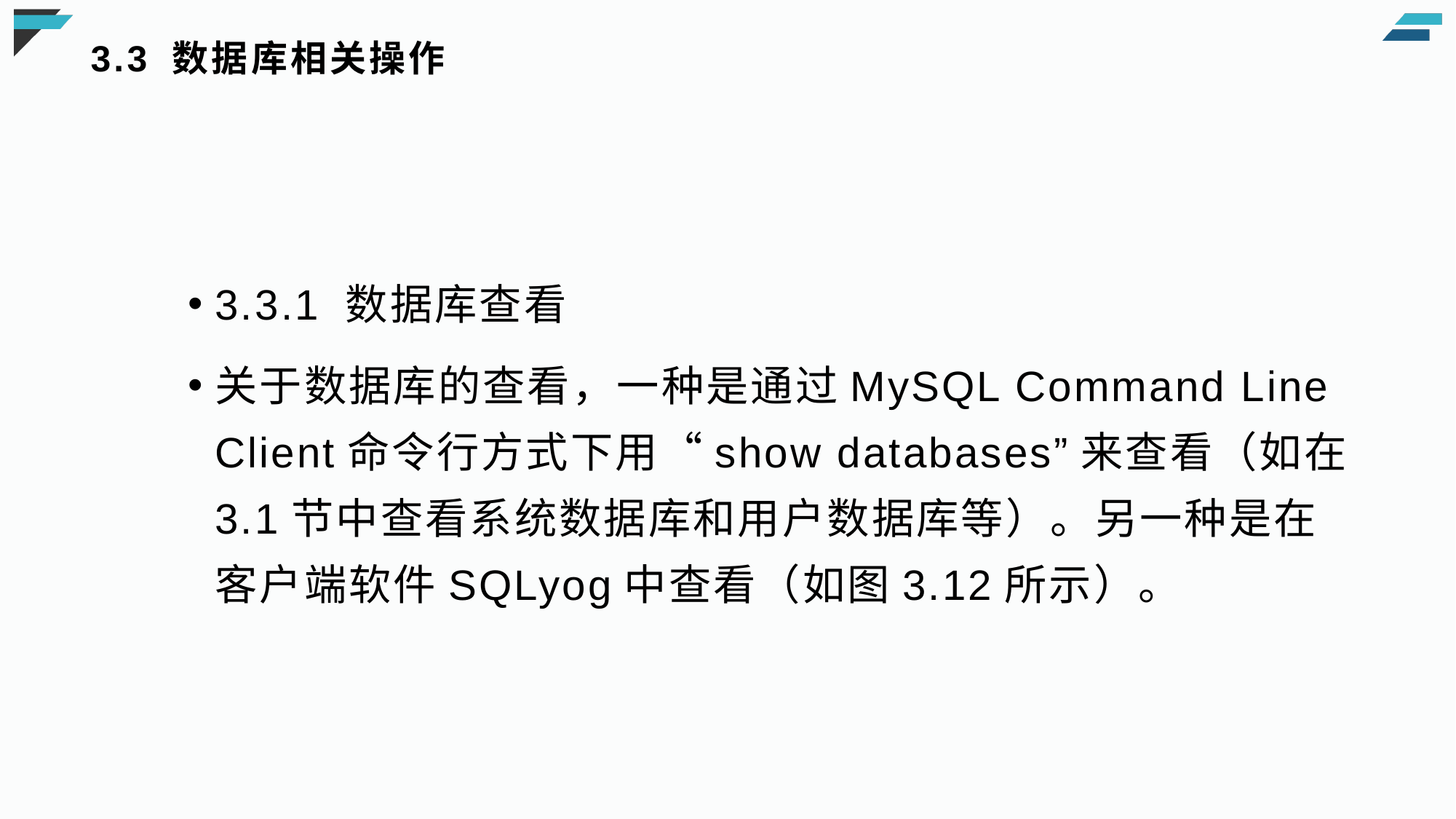

# 3.3 数据库相关操作
3.3.1 数据库查看
关于数据库的查看，一种是通过MySQL Command Line Client命令行方式下用“show databases”来查看（如在3.1节中查看系统数据库和用户数据库等）。另一种是在客户端软件SQLyog中查看（如图3.12所示）。